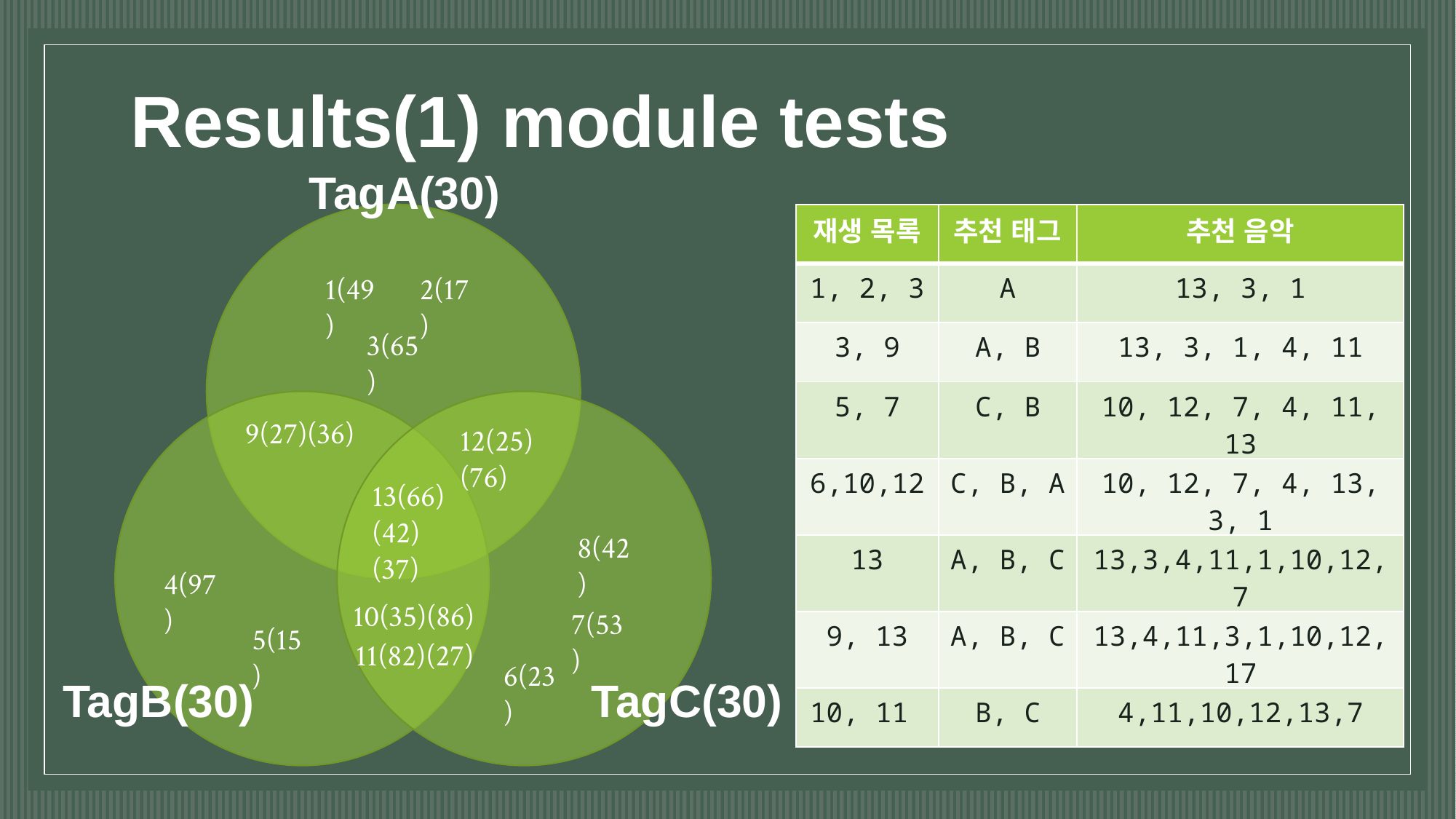

# Results(1) module tests
TagA(30)

1(49)
2(17)
3(65)
9(27)(36)
12(25)(76)
13(66) (42)(37)
8(42)
4(97)
10(35)(86)
7(53)
5(15)
11(82)(27)
6(23)
TagB(30)
TagC(30)
| 재생 목록 | 추천 태그 | 추천 음악 |
| --- | --- | --- |
| 1, 2, 3 | A | 13, 3, 1 |
| 3, 9 | A, B | 13, 3, 1, 4, 11 |
| 5, 7 | C, B | 10, 12, 7, 4, 11, 13 |
| 6,10,12 | C, B, A | 10, 12, 7, 4, 13, 3, 1 |
| 13 | A, B, C | 13,3,4,11,1,10,12,7 |
| 9, 13 | A, B, C | 13,4,11,3,1,10,12,17 |
| 10, 11 | B, C | 4,11,10,12,13,7 |